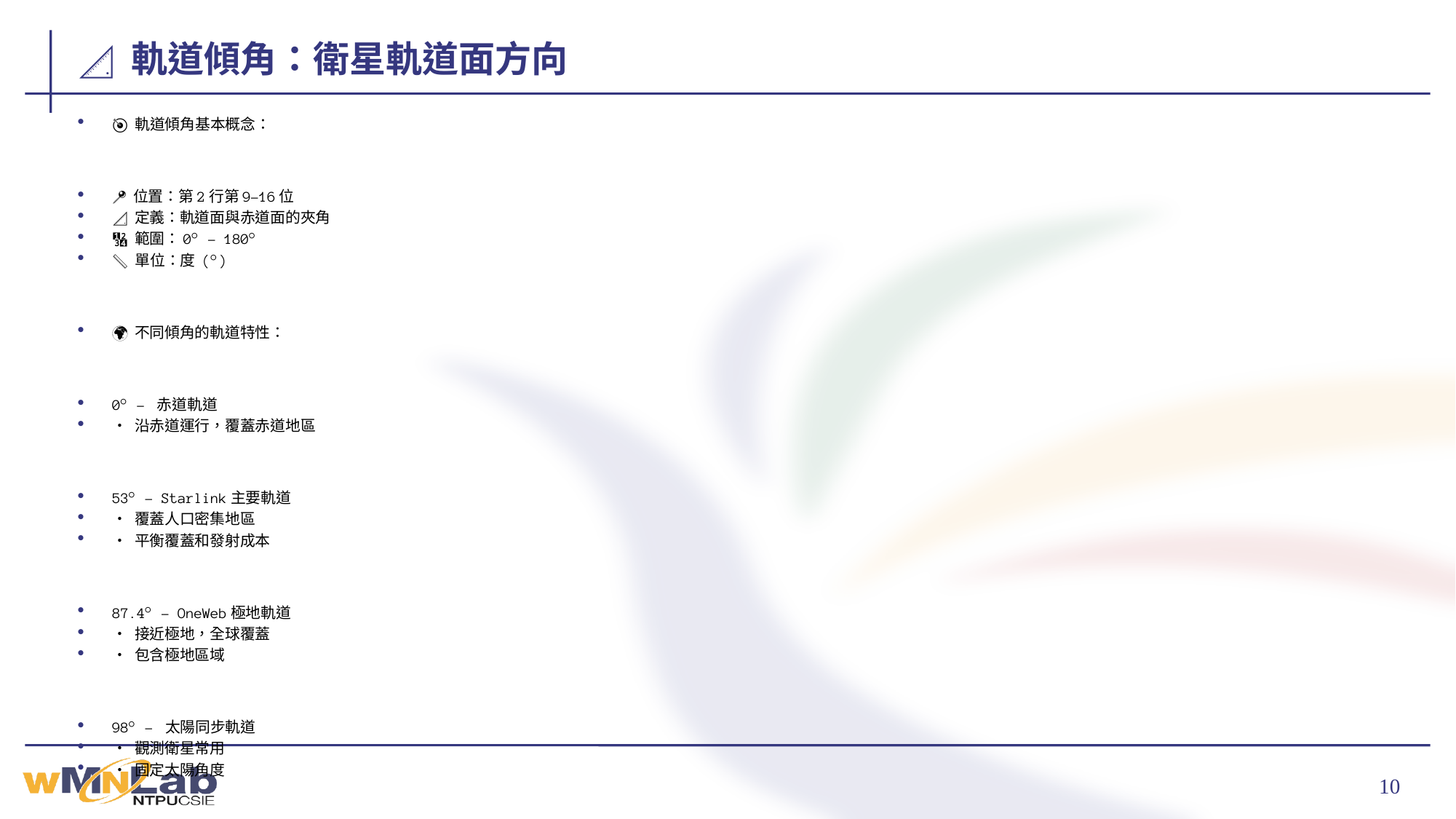

# 📐 軌道傾角：衛星軌道面方向
🎯 軌道傾角基本概念：

📍 位置：第2行第9-16位
📐 定義：軌道面與赤道面的夾角
🔢 範圍：0° - 180°
📏 單位：度 (°)

🌍 不同傾角的軌道特性：

0° - 赤道軌道
• 沿赤道運行，覆蓋赤道地區

53° - Starlink主要軌道
• 覆蓋人口密集地區
• 平衡覆蓋和發射成本

87.4° - OneWeb極地軌道
• 接近極地，全球覆蓋
• 包含極地區域

98° - 太陽同步軌道
• 觀測衛星常用
• 固定太陽角度

💻 解析程式：
```python
inclination = float(line2[8:16])
print(f"軌道傾角: {inclination}°")
```